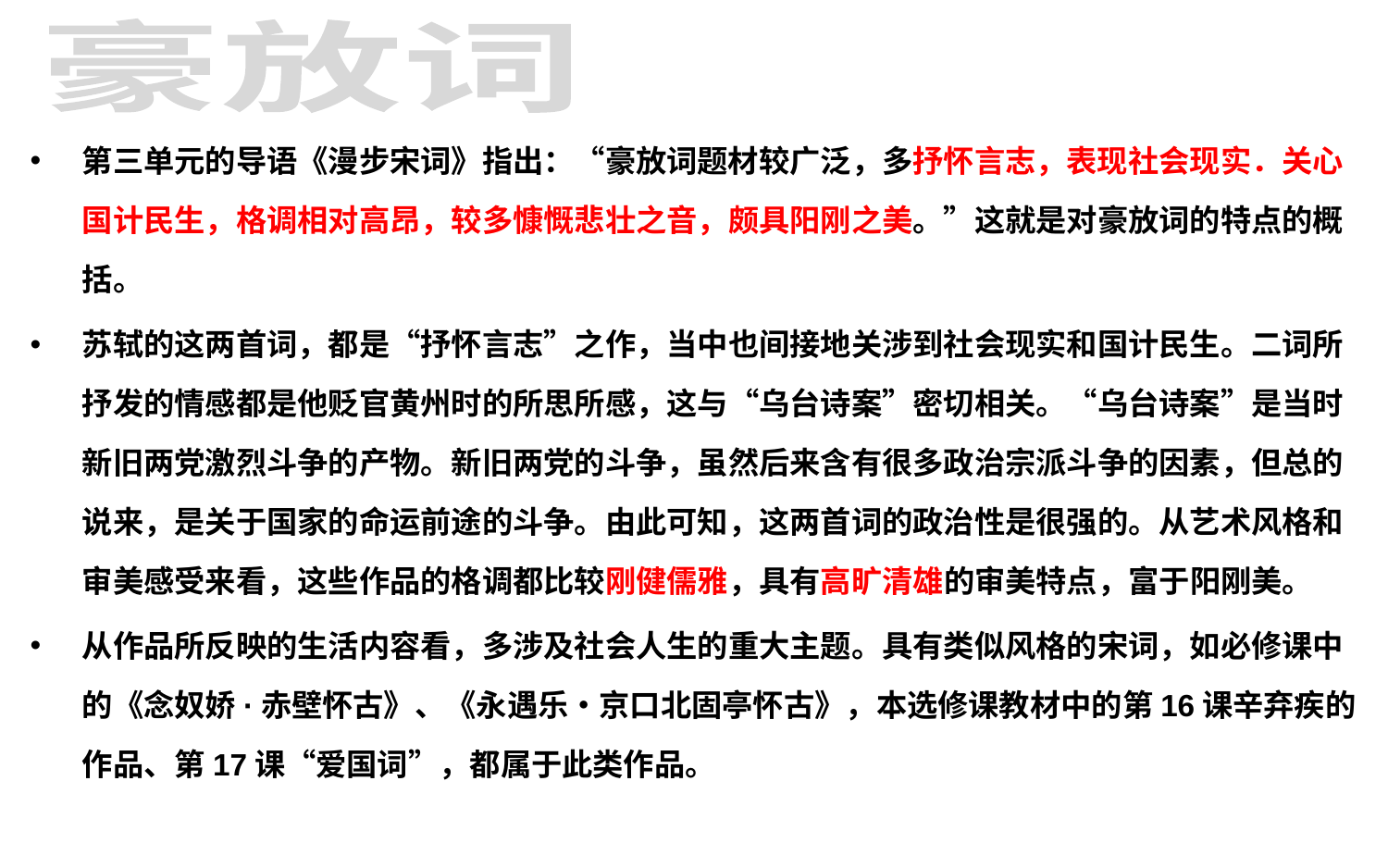

豪放词
第三单元的导语《漫步宋词》指出：“豪放词题材较广泛，多抒怀言志，表现社会现实．关心国计民生，格调相对高昂，较多慷慨悲壮之音，颇具阳刚之美。”这就是对豪放词的特点的概括。
苏轼的这两首词，都是“抒怀言志”之作，当中也间接地关涉到社会现实和国计民生。二词所抒发的情感都是他贬官黄州时的所思所感，这与“乌台诗案”密切相关。“乌台诗案”是当时新旧两党激烈斗争的产物。新旧两党的斗争，虽然后来含有很多政治宗派斗争的因素，但总的说来，是关于国家的命运前途的斗争。由此可知，这两首词的政治性是很强的。从艺术风格和审美感受来看，这些作品的格调都比较刚健儒雅，具有高旷清雄的审美特点，富于阳刚美。
从作品所反映的生活内容看，多涉及社会人生的重大主题。具有类似风格的宋词，如必修课中的《念奴娇·赤壁怀古》、《永遇乐•京口北固亭怀古》，本选修课教材中的第16课辛弃疾的作品、第17课“爱国词”，都属于此类作品。